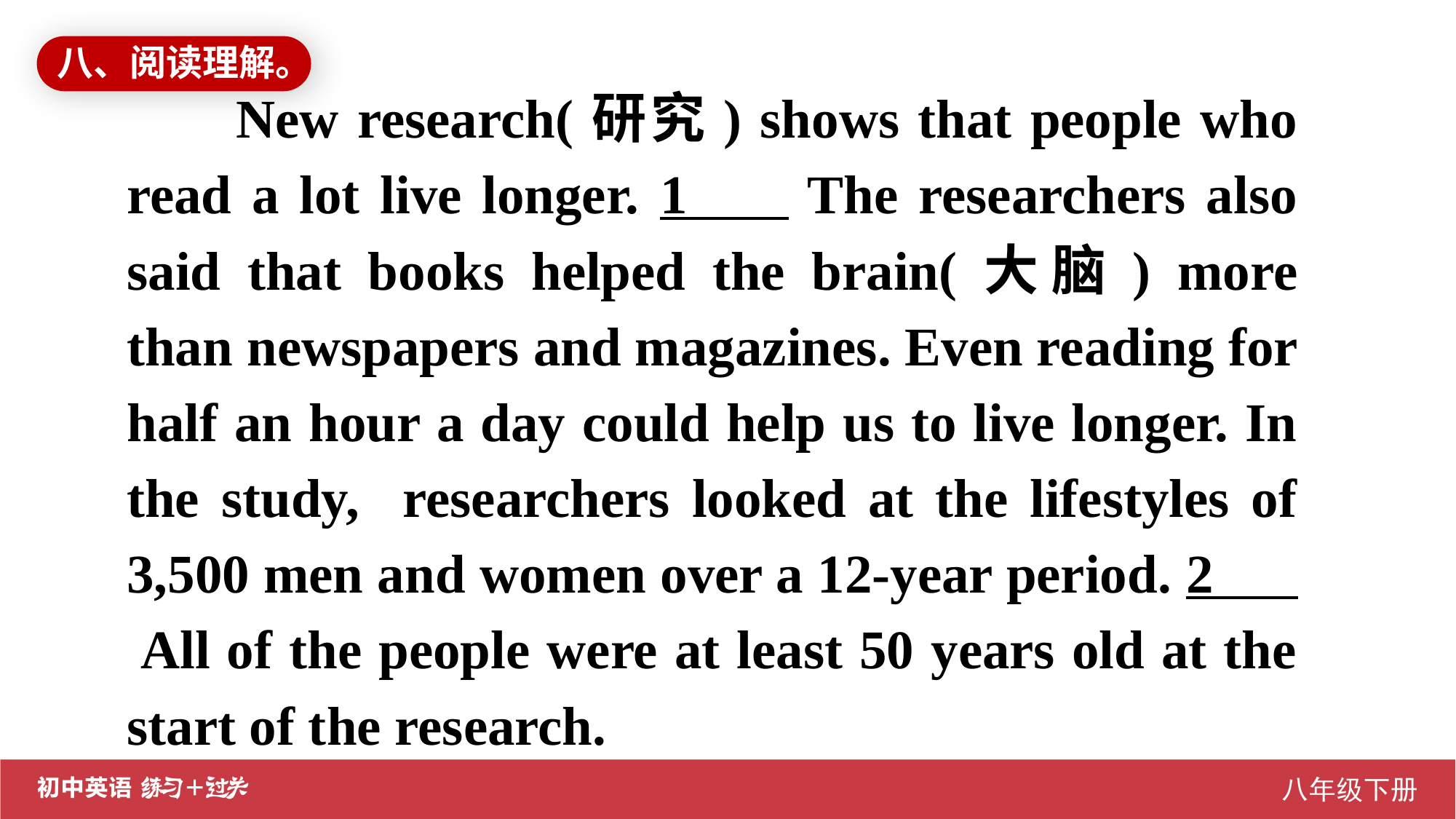

八、阅读理解。

New research(研究) shows that people who read a lot live longer. 1      The researchers also said that books helped the brain(大脑) more than newspapers and magazines. Even reading for half an hour a day could help us to live longer. In the study,  researchers looked at the lifestyles of 3,500 men and women over a 12-year period. 2        All of the people were at least 50 years old at the start of the research.